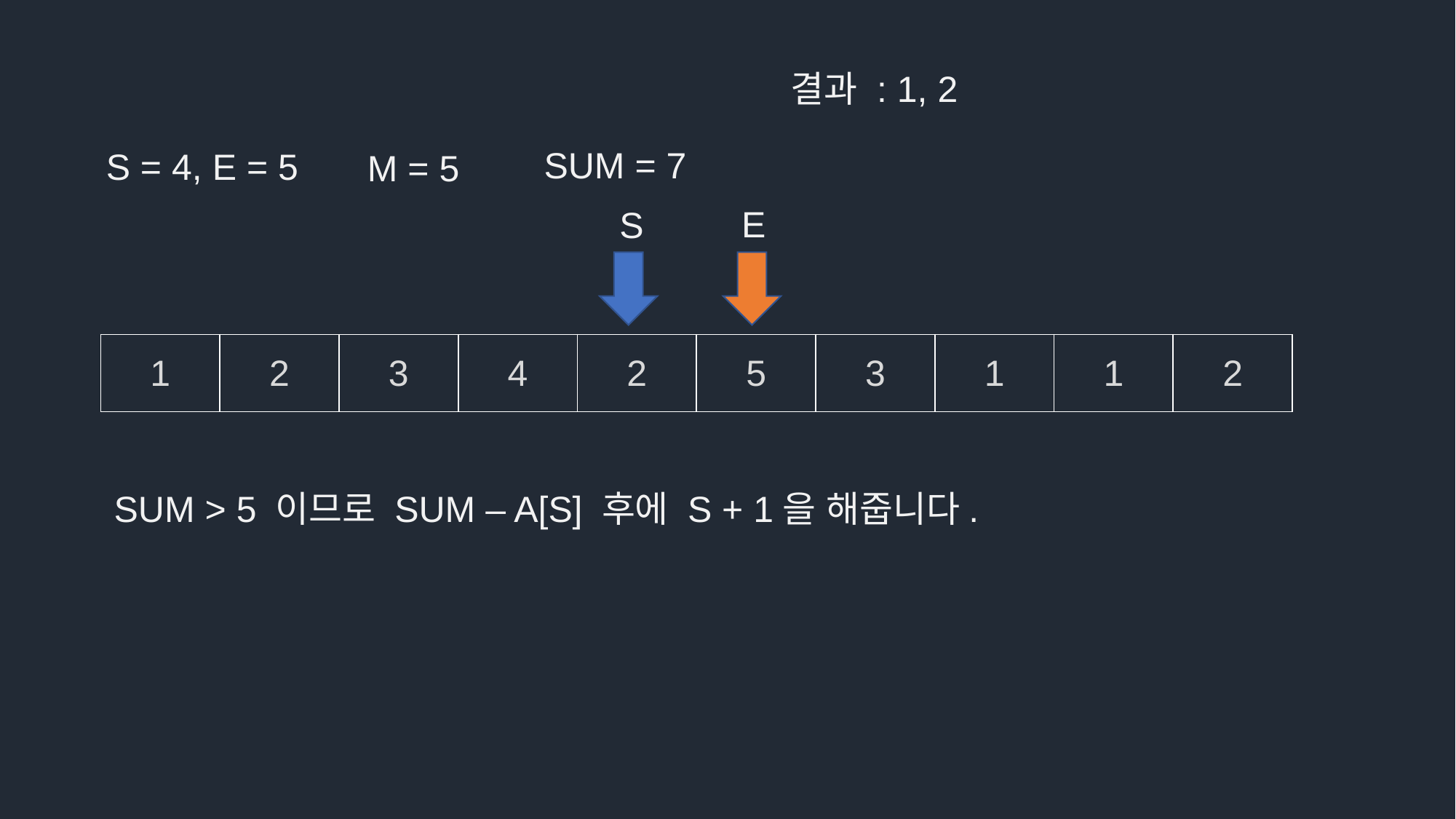

결과 : 1, 2
SUM = 7
S = 4, E = 5
M = 5
E
S

| 1 | 2 | 3 | 4 | 2 | 5 | 3 | 1 | 1 | 2 |
| --- | --- | --- | --- | --- | --- | --- | --- | --- | --- |
SUM > 5 이므로 SUM – A[S] 후에 S + 1을 해줍니다.